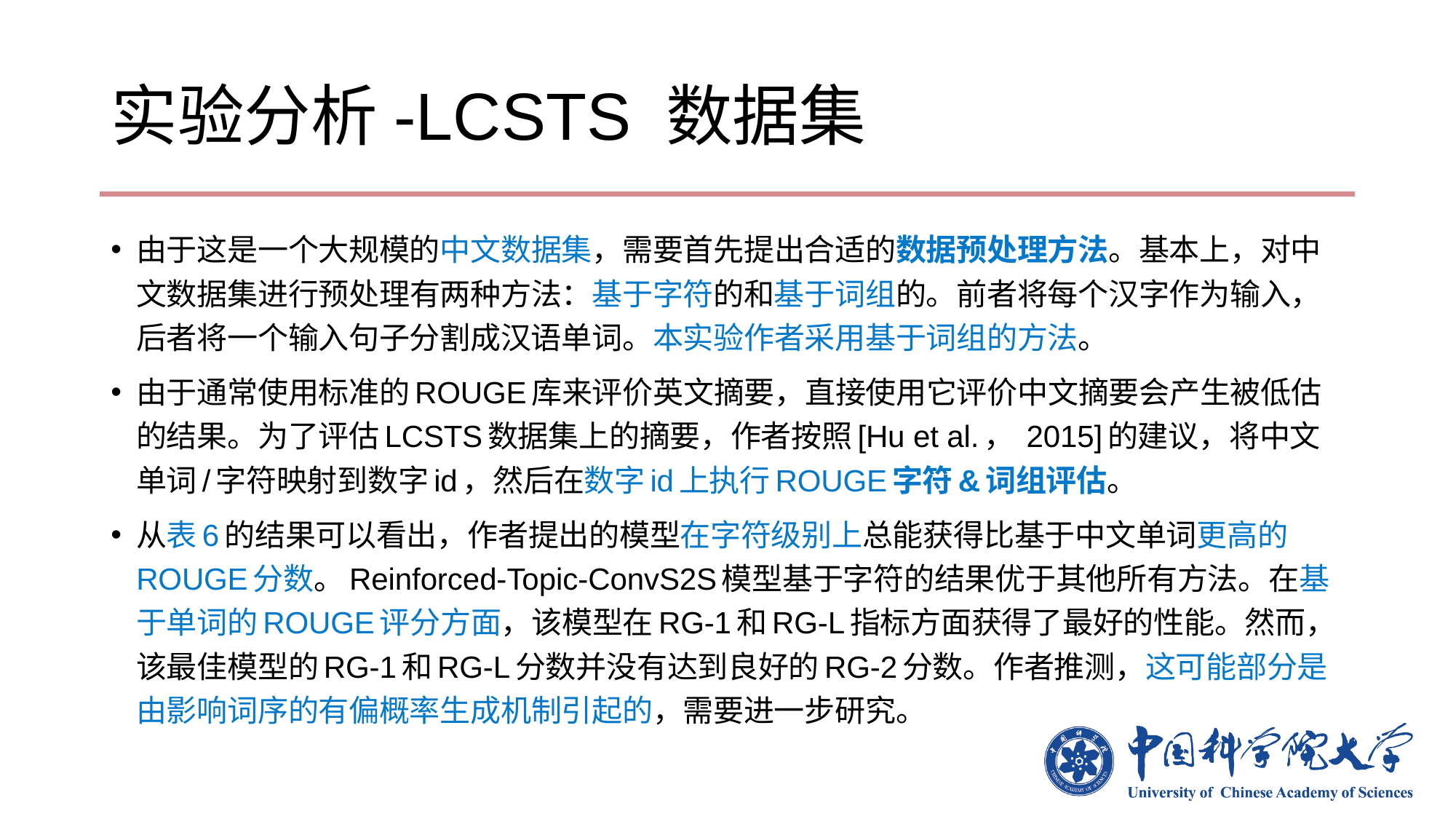

# 实验分析-LCSTS 数据集
由于这是一个大规模的中文数据集，需要首先提出合适的数据预处理方法。基本上，对中文数据集进行预处理有两种方法：基于字符的和基于词组的。前者将每个汉字作为输入，后者将一个输入句子分割成汉语单词。本实验作者采用基于词组的方法。
由于通常使用标准的ROUGE库来评价英文摘要，直接使用它评价中文摘要会产生被低估的结果。为了评估LCSTS数据集上的摘要，作者按照[Hu et al.， 2015]的建议，将中文单词/字符映射到数字id，然后在数字id上执行ROUGE字符&词组评估。
从表6的结果可以看出，作者提出的模型在字符级别上总能获得比基于中文单词更高的ROUGE分数。Reinforced-Topic-ConvS2S模型基于字符的结果优于其他所有方法。在基于单词的ROUGE评分方面，该模型在RG-1和RG-L指标方面获得了最好的性能。然而，该最佳模型的RG-1和RG-L分数并没有达到良好的RG-2分数。作者推测，这可能部分是由影响词序的有偏概率生成机制引起的，需要进一步研究。